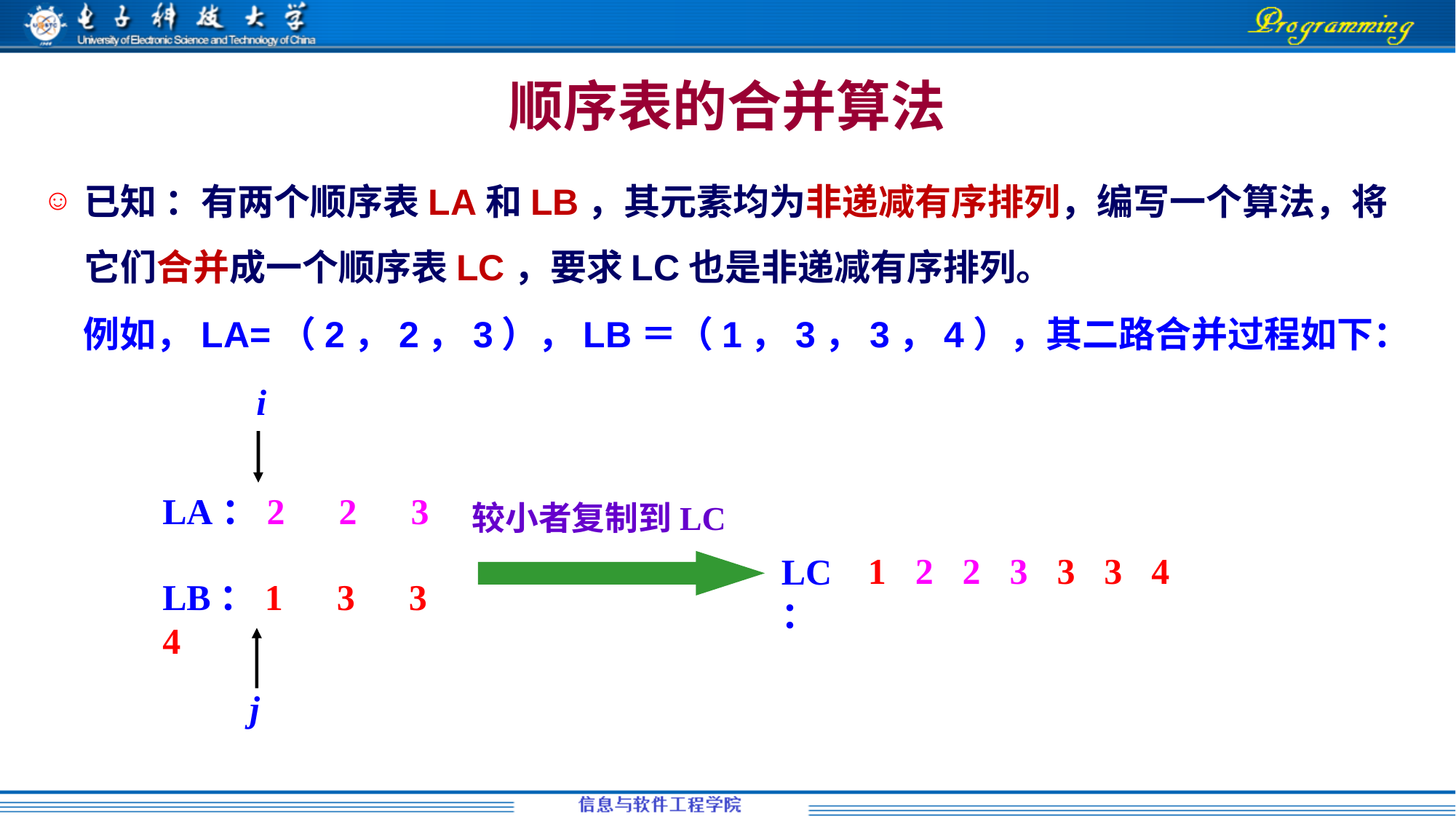

# 顺序表的合并算法
已知 ：有两个顺序表LA和LB，其元素均为非递减有序排列，编写一个算法，将它们合并成一个顺序表LC，要求LC也是非递减有序排列。
例如，LA=（2，2，3），LB＝（1，3，3，4），其二路合并过程如下：
i

LA：2　2　3
较小者复制到LC
LC：
1
2
2
3
3
3
4

LB：1　3　3　4

j